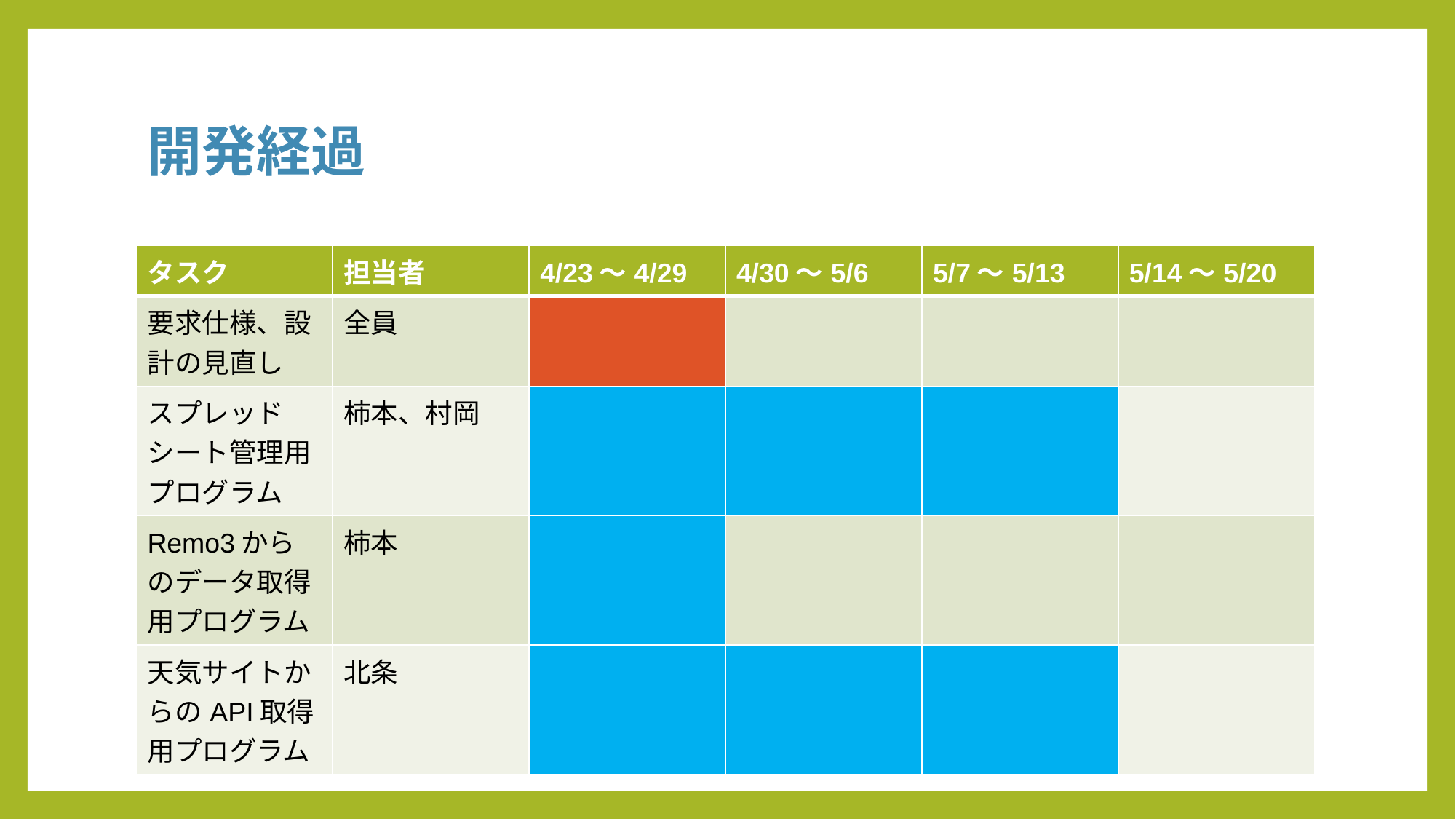

# 開発経過
| タスク | 担当者 | 4/23～4/29 | 4/30～5/6 | 5/7～5/13 | 5/14～5/20 |
| --- | --- | --- | --- | --- | --- |
| 要求仕様、設計の見直し | 全員 |  |  |  |  |
| スプレッドシート管理用プログラム | 柿本、村岡 |  |  |  |  |
| Remo3からのデータ取得用プログラム | 柿本 |  |  |  |  |
| 天気サイトからのAPI取得用プログラム | 北条 |  |  |  |  |